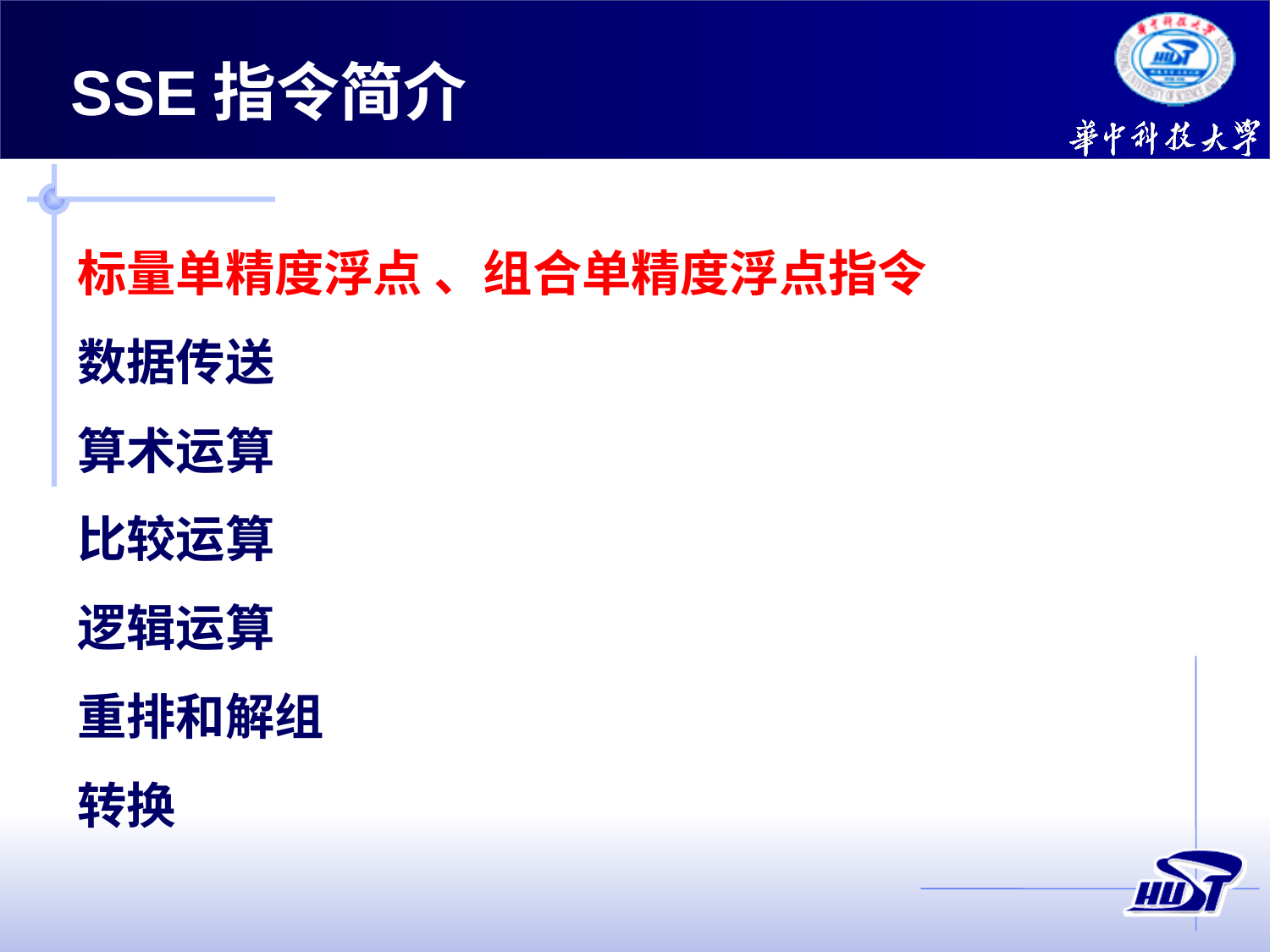

SSE指令简介
标量单精度浮点 、组合单精度浮点指令
数据传送
算术运算
比较运算
逻辑运算
重排和解组
转换